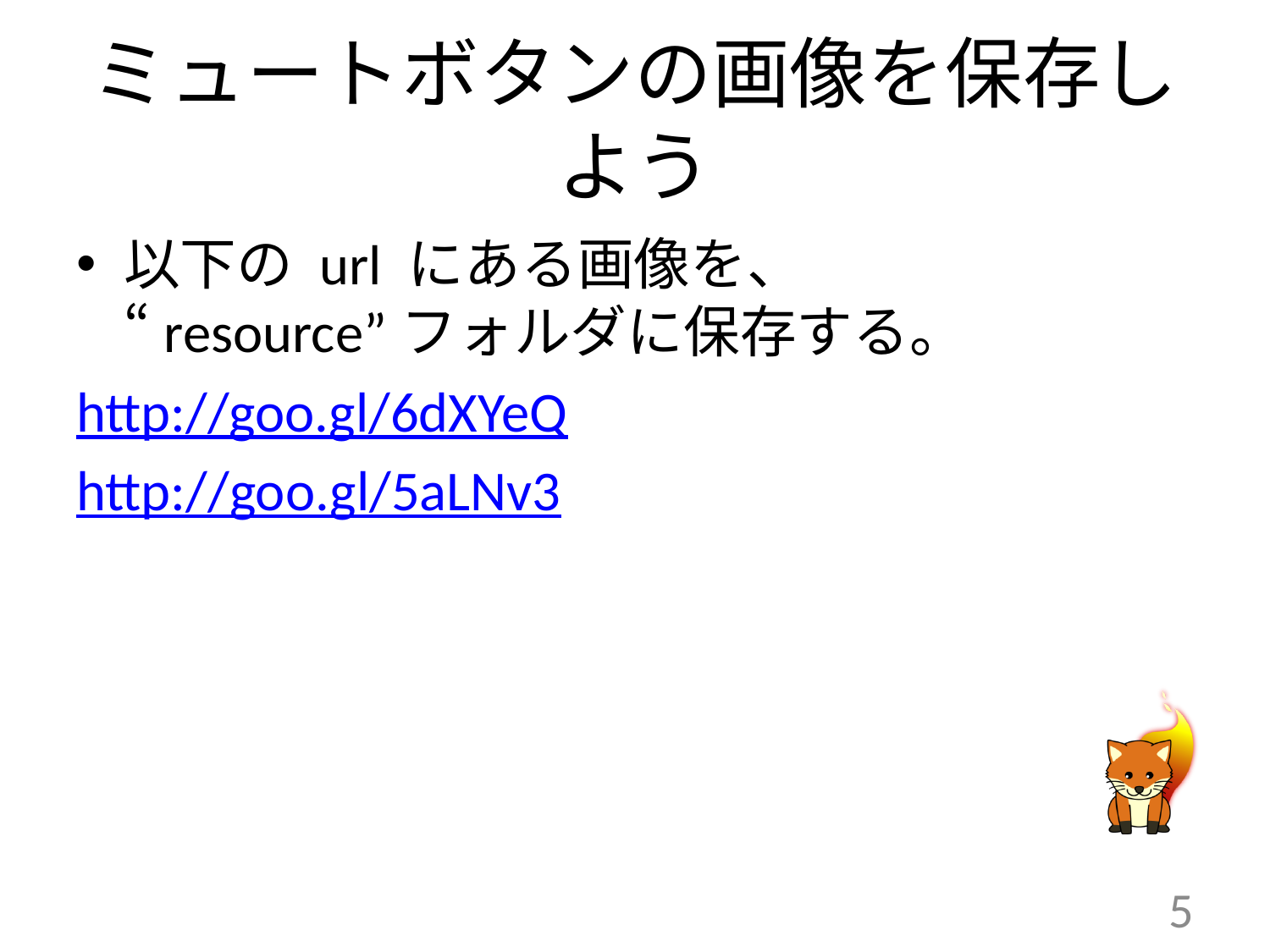

# ミュートボタンの画像を保存しよう
以下の url にある画像を、
“resource”フォルダに保存する。
http://goo.gl/6dXYeQ
http://goo.gl/5aLNv3
5